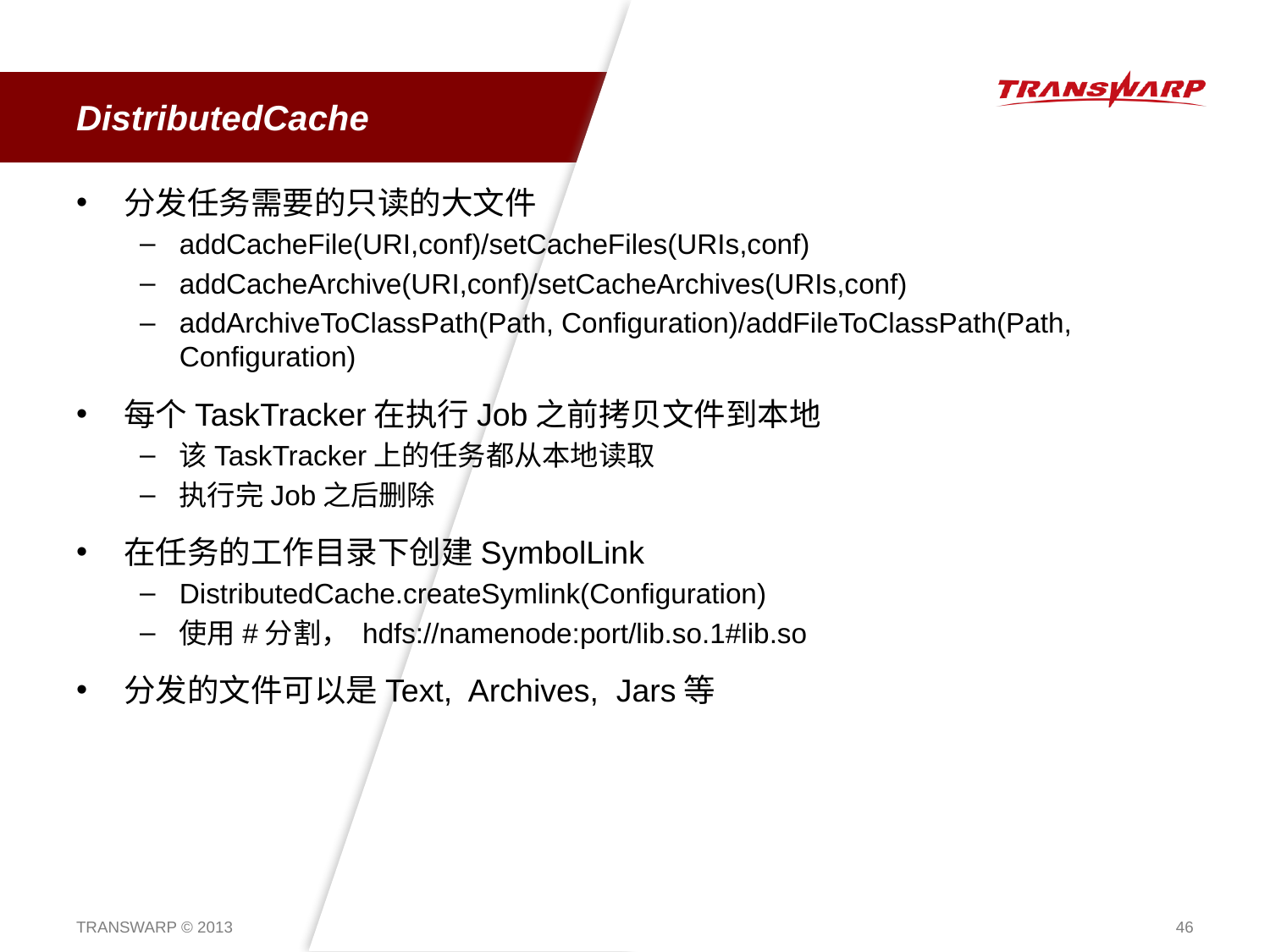

# DistributedCache
分发任务需要的只读的大文件
addCacheFile(URI,conf)/setCacheFiles(URIs,conf)
addCacheArchive(URI,conf)/setCacheArchives(URIs,conf)
addArchiveToClassPath(Path, Configuration)/addFileToClassPath(Path, Configuration)
每个TaskTracker在执行Job之前拷贝文件到本地
该TaskTracker上的任务都从本地读取
执行完Job之后删除
在任务的工作目录下创建SymbolLink
DistributedCache.createSymlink(Configuration)
使用#分割， hdfs://namenode:port/lib.so.1#lib.so
分发的文件可以是Text,  Archives,  Jars等

TRANSWARP © 2013
46